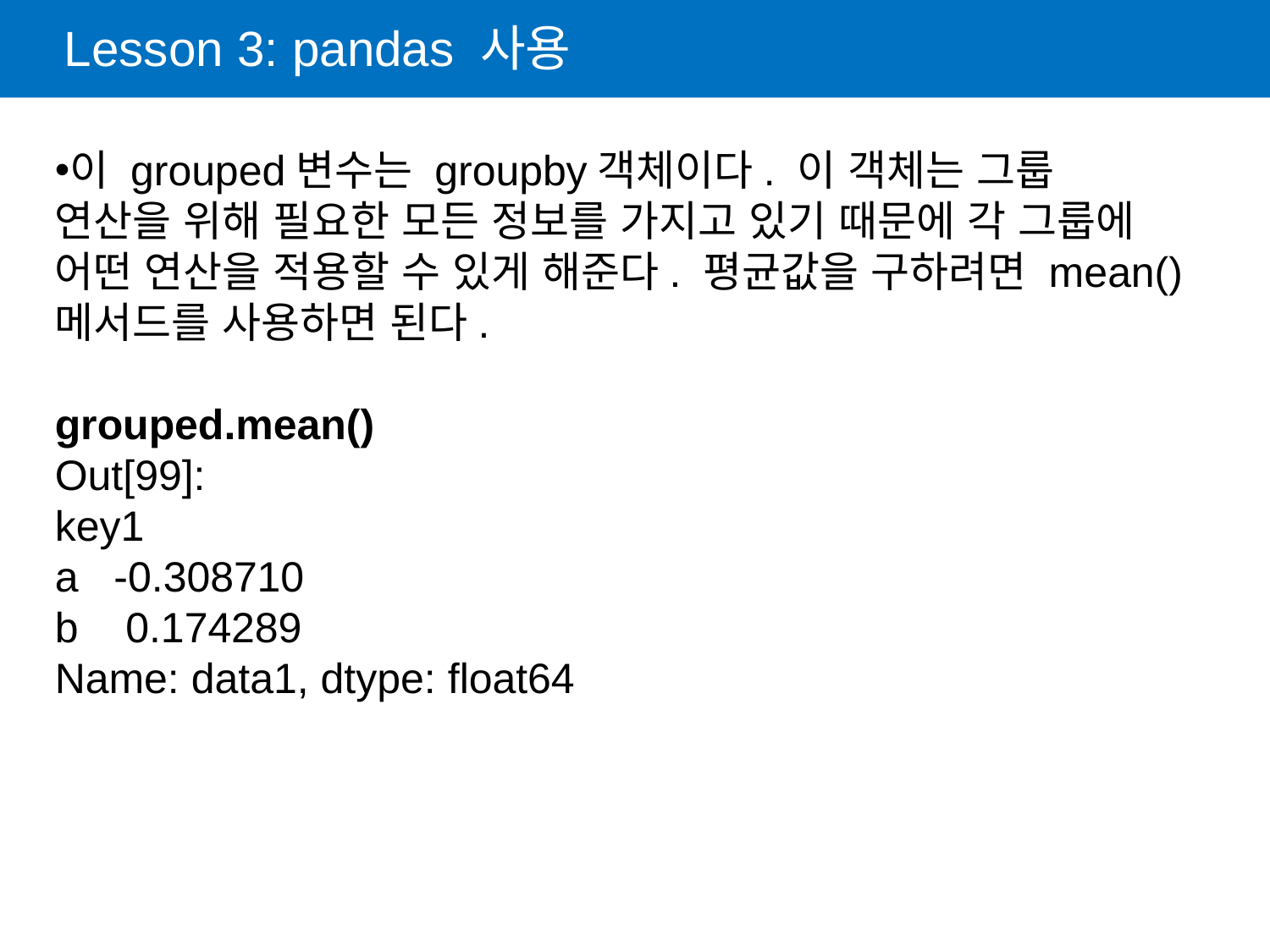

# Lesson 3: pandas 사용
이 grouped변수는 groupby객체이다. 이 객체는 그룹 연산을 위해 필요한 모든 정보를 가지고 있기 때문에 각 그룹에 어떤 연산을 적용할 수 있게 해준다. 평균값을 구하려면 mean()메서드를 사용하면 된다.

grouped.mean()
Out[99]:
key1
a   -0.308710
b    0.174289
Name: data1, dtype: float64